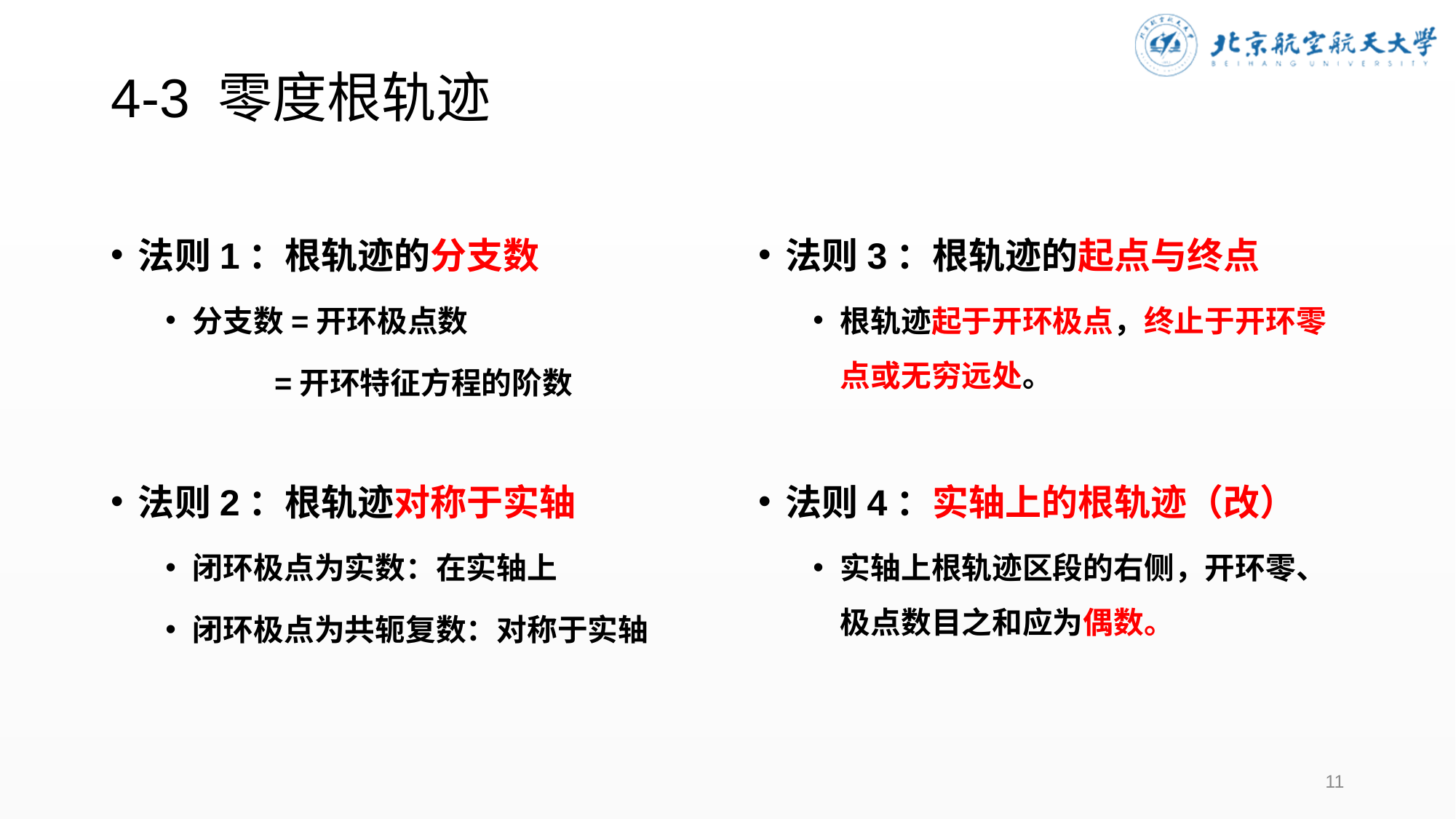

# 4-3 零度根轨迹
法则3：根轨迹的起点与终点
根轨迹起于开环极点，终止于开环零点或无穷远处。
法则1：根轨迹的分支数
分支数=开环极点数
             =开环特征方程的阶数
法则4：实轴上的根轨迹（改）
实轴上根轨迹区段的右侧，开环零、极点数目之和应为偶数。
法则2：根轨迹对称于实轴
闭环极点为实数：在实轴上
闭环极点为共轭复数：对称于实轴
11